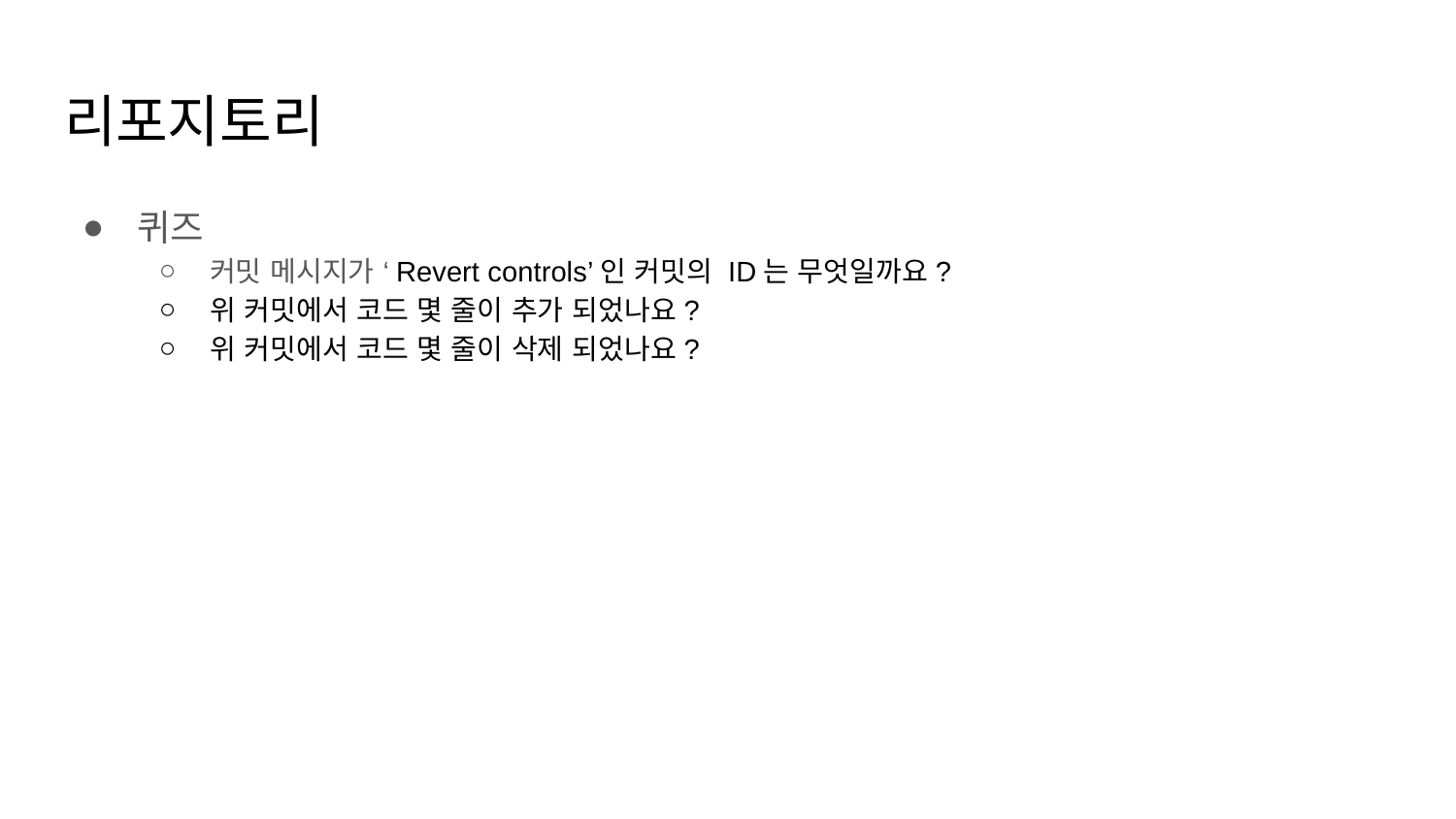

# 리포지토리
퀴즈
커밋 메시지가 ‘Revert controls’인 커밋의 ID는 무엇일까요?
위 커밋에서 코드 몇 줄이 추가 되었나요?
위 커밋에서 코드 몇 줄이 삭제 되었나요?